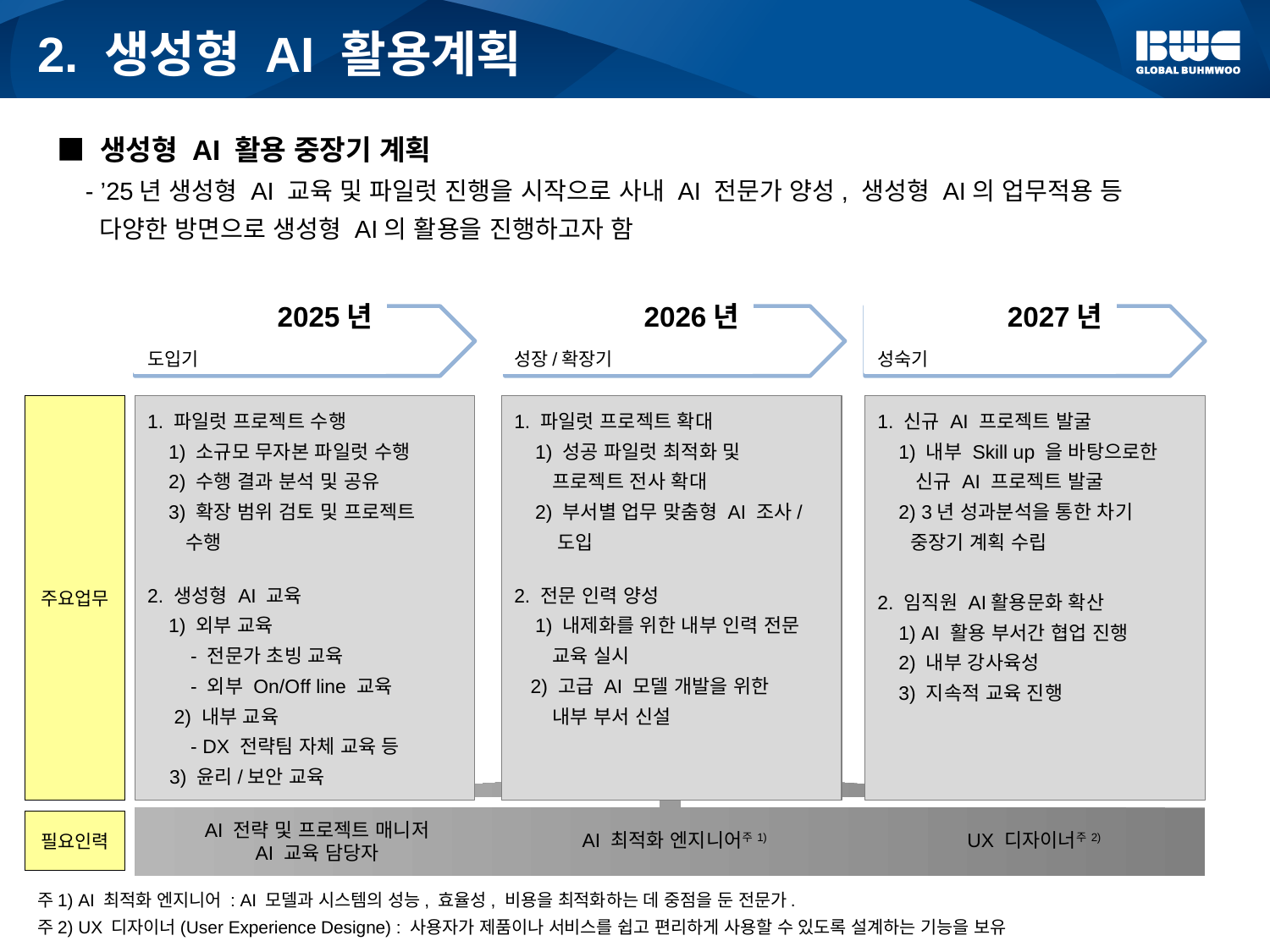

# 2. 생성형 AI 활용계획
■ 생성형 AI 활용 중장기 계획
    - ’25년 생성형 AI 교육 및 파일럿 진행을 시작으로 사내 AI 전문가 양성, 생성형 AI의 업무적용 등
      다양한 방면으로 생성형 AI의 활용을 진행하고자 함
2025년
2026년
2027년

도입기
성장/확장기
성숙기
주요업무
1. 파일럿 프로젝트 수행
   1) 소규모 무자본 파일럿 수행
   2) 수행 결과 분석 및 공유
   3) 확장 범위 검토 및 프로젝트
       수행
2. 생성형 AI 교육
   1) 외부 교육
       - 전문가 초빙 교육
       - 외부 On/Off line 교육
    2) 내부 교육
       - DX 전략팀 자체 교육 등
    3) 윤리/보안 교육
1. 파일럿 프로젝트 확대
   1) 성공 파일럿 최적화 및
       프로젝트 전사 확대
   2) 부서별 업무 맞춤형 AI 조사/
       도입
2. 전문 인력 양성
   1) 내제화를 위한 내부 인력 전문
       교육 실시
   2) 고급 AI 모델 개발을 위한
       내부 부서 신설
1. 신규 AI 프로젝트 발굴
   1) 내부 Skill up 을 바탕으로한
       신규 AI 프로젝트 발굴
   2) 3년 성과분석을 통한 차기
      중장기 계획 수립
2. 임직원 AI활용문화 확산
   1) AI 활용 부서간 협업 진행
   2) 내부 강사육성
   3) 지속적 교육 진행
필요인력
AI 전략 및 프로젝트 매니저
AI 교육 담당자
AI 최적화 엔지니어주1)
UX 디자이너주2)
주1) AI 최적화 엔지니어 : AI 모델과 시스템의 성능, 효율성, 비용을 최적화하는 데 중점을 둔 전문가.
주2) UX 디자이너(User Experience Designe) : 사용자가 제품이나 서비스를 쉽고 편리하게 사용할 수 있도록 설계하는 기능을 보유